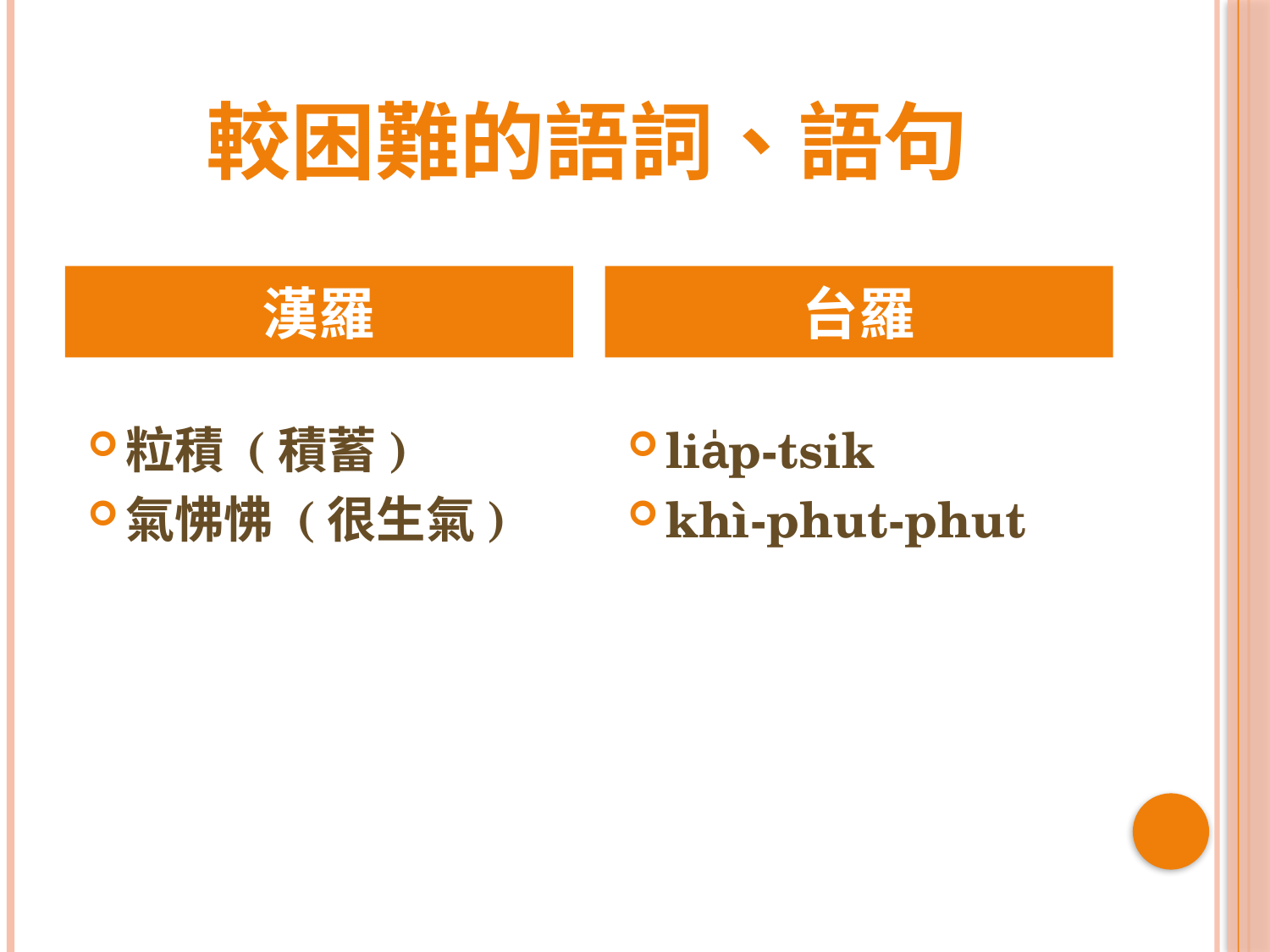

# 較困難的語詞、語句
漢羅
台羅
粒積 (積蓄)
氣怫怫 (很生氣)

lia̍p-tsik
khì-phut-phut